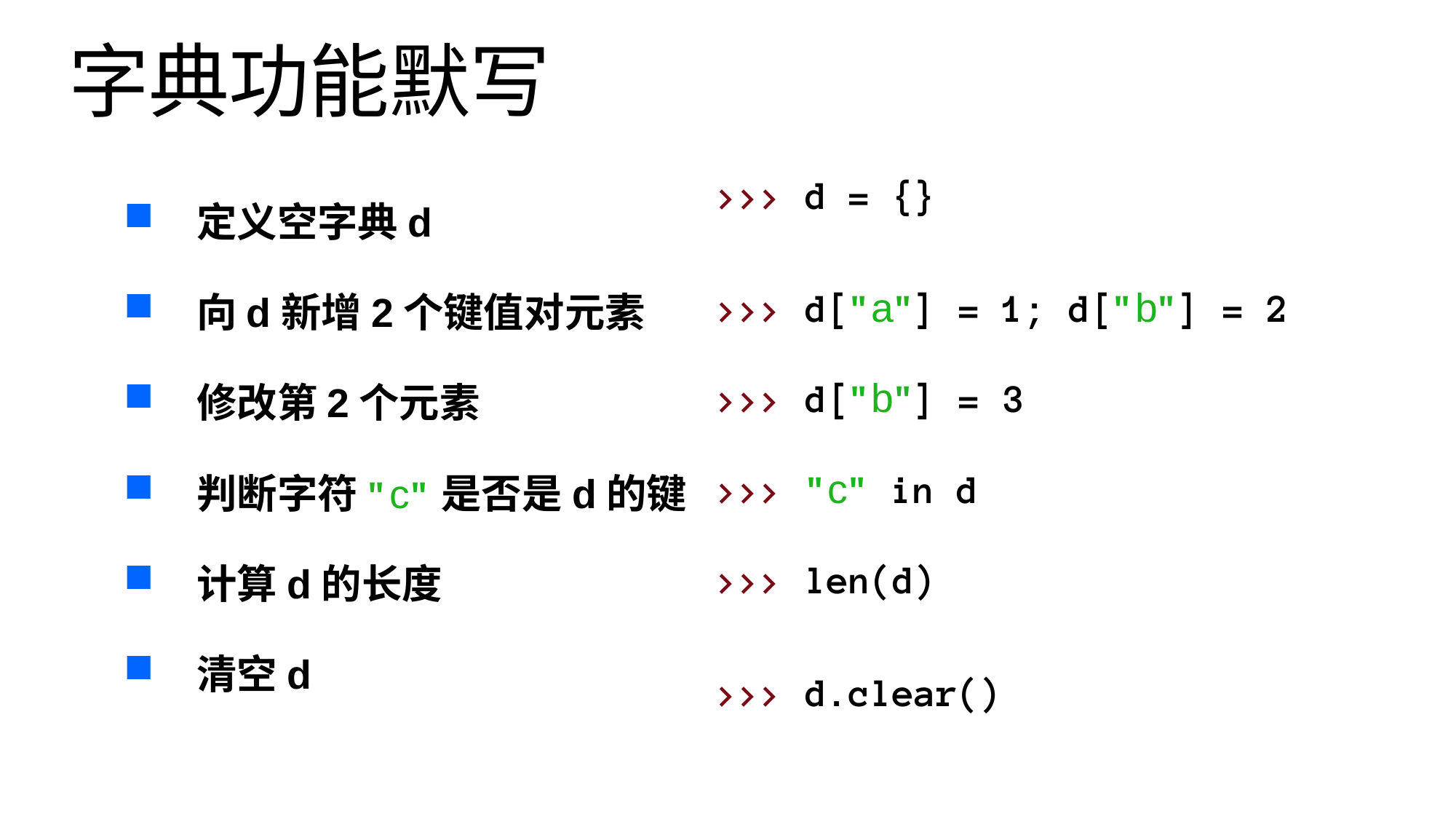

# 字典功能默写
>>> d = {}

>>> d["a"] = 1; d["b"] = 2
>>> d["b"] = 3
>>> "c" in d
>>> len(d)

>>> d.clear()
定义空字典d
向d新增2个键值对元素
修改第2个元素
判断字符"c"是否是d的键
计算d的长度
清空d